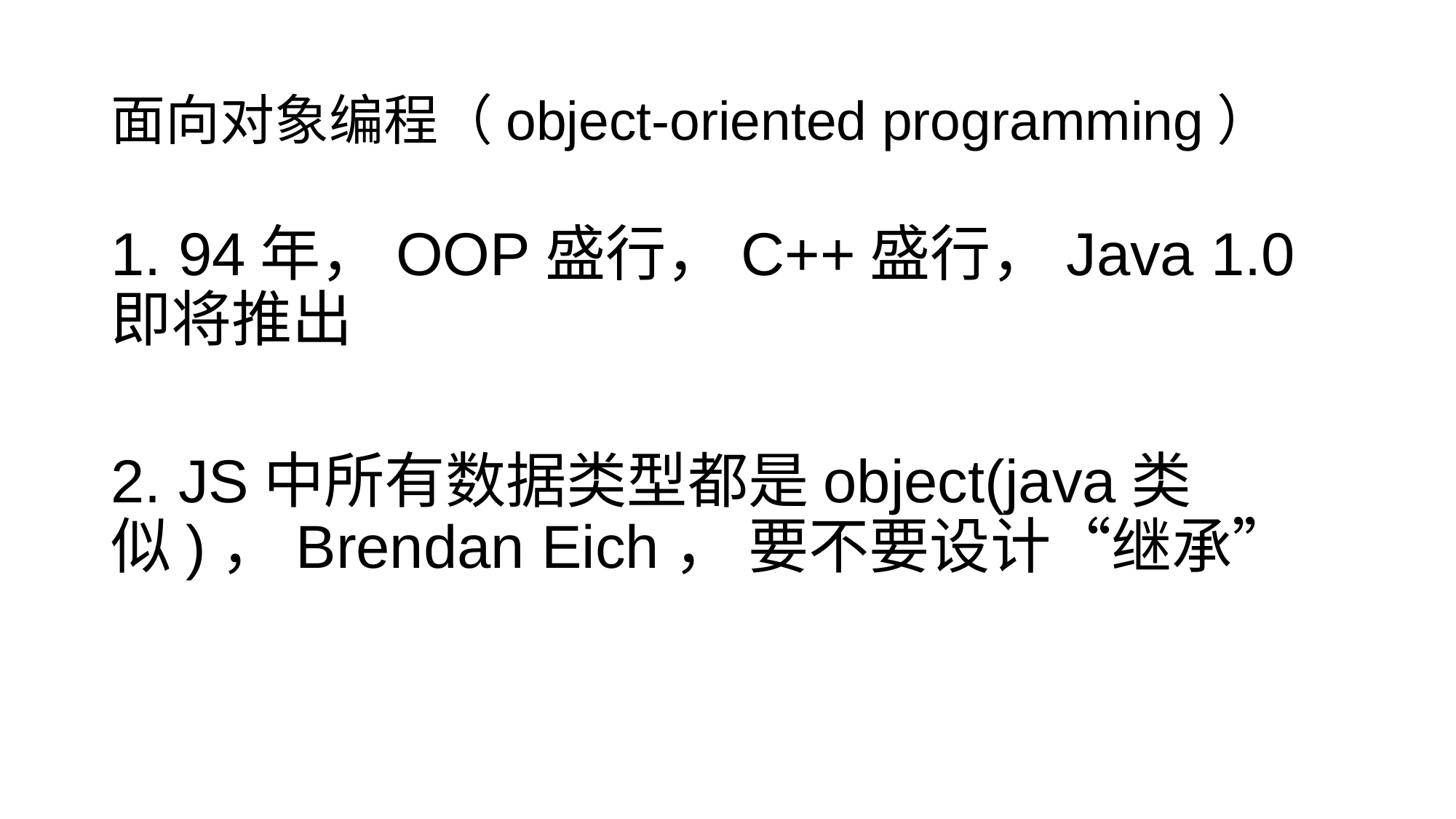

# 面向对象编程（object-oriented programming）
1. 94年，OOP盛行，C++盛行，Java 1.0即将推出

2. JS中所有数据类型都是object(java类似)，Brendan Eich， 要不要设计“继承”